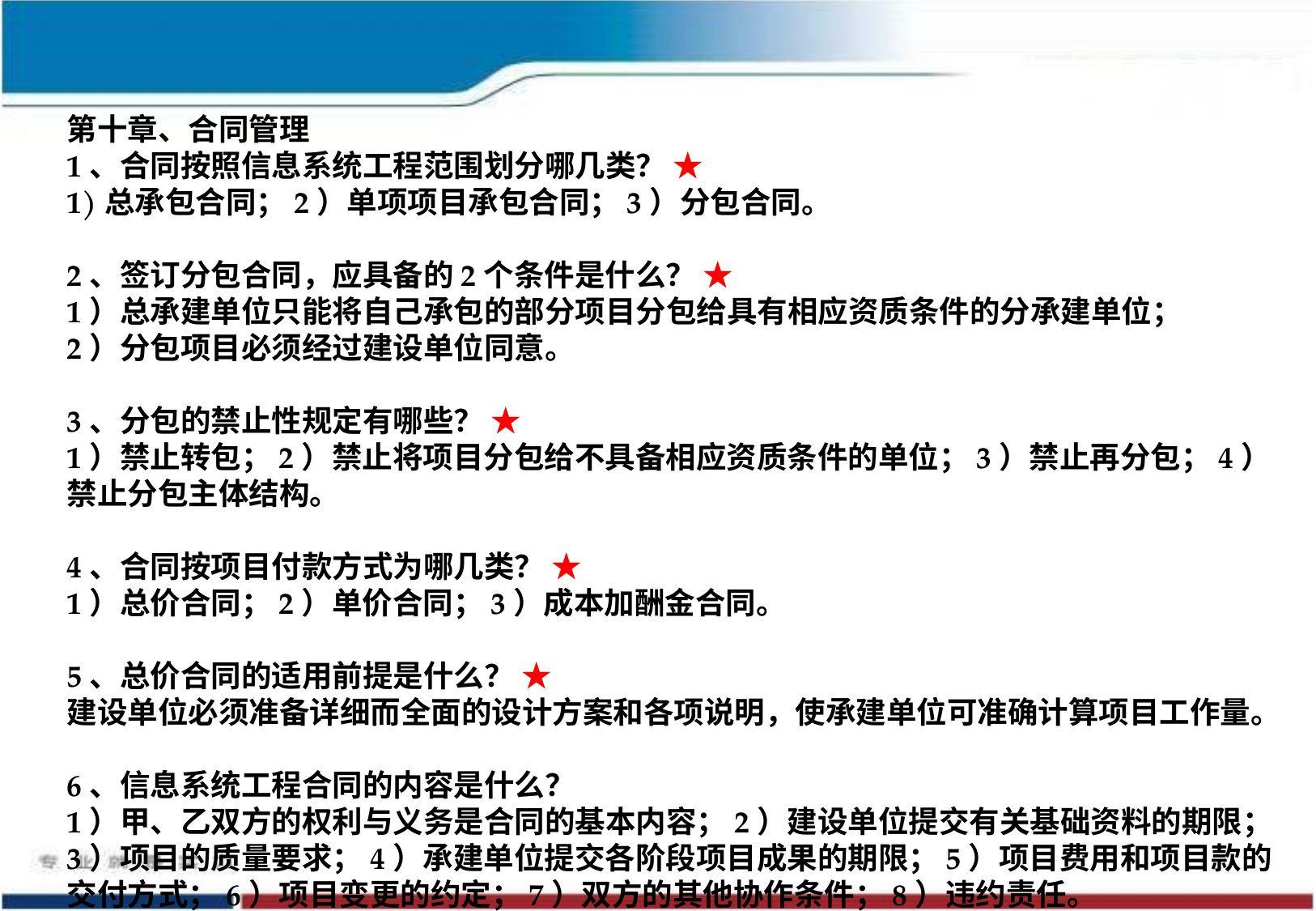

第十章、合同管理
1、合同按照信息系统工程范围划分哪几类？ ★
1)总承包合同；2）单项项目承包合同；3）分包合同。

2、签订分包合同，应具备的2个条件是什么？ ★
1）总承建单位只能将自己承包的部分项目分包给具有相应资质条件的分承建单位；
2）分包项目必须经过建设单位同意。

3、分包的禁止性规定有哪些？ ★
1）禁止转包；2）禁止将项目分包给不具备相应资质条件的单位；3）禁止再分包；4）禁止分包主体结构。
4、合同按项目付款方式为哪几类？ ★
1）总价合同；2）单价合同；3）成本加酬金合同。

5、总价合同的适用前提是什么？ ★
建设单位必须准备详细而全面的设计方案和各项说明，使承建单位可准确计算项目工作量。

6、信息系统工程合同的内容是什么？
1）甲、乙双方的权利与义务是合同的基本内容；2）建设单位提交有关基础资料的期限；3）项目的质量要求；4）承建单位提交各阶段项目成果的期限；5）项目费用和项目款的交付方式；6）项目变更的约定；7）双方的其他协作条件；8）违约责任。